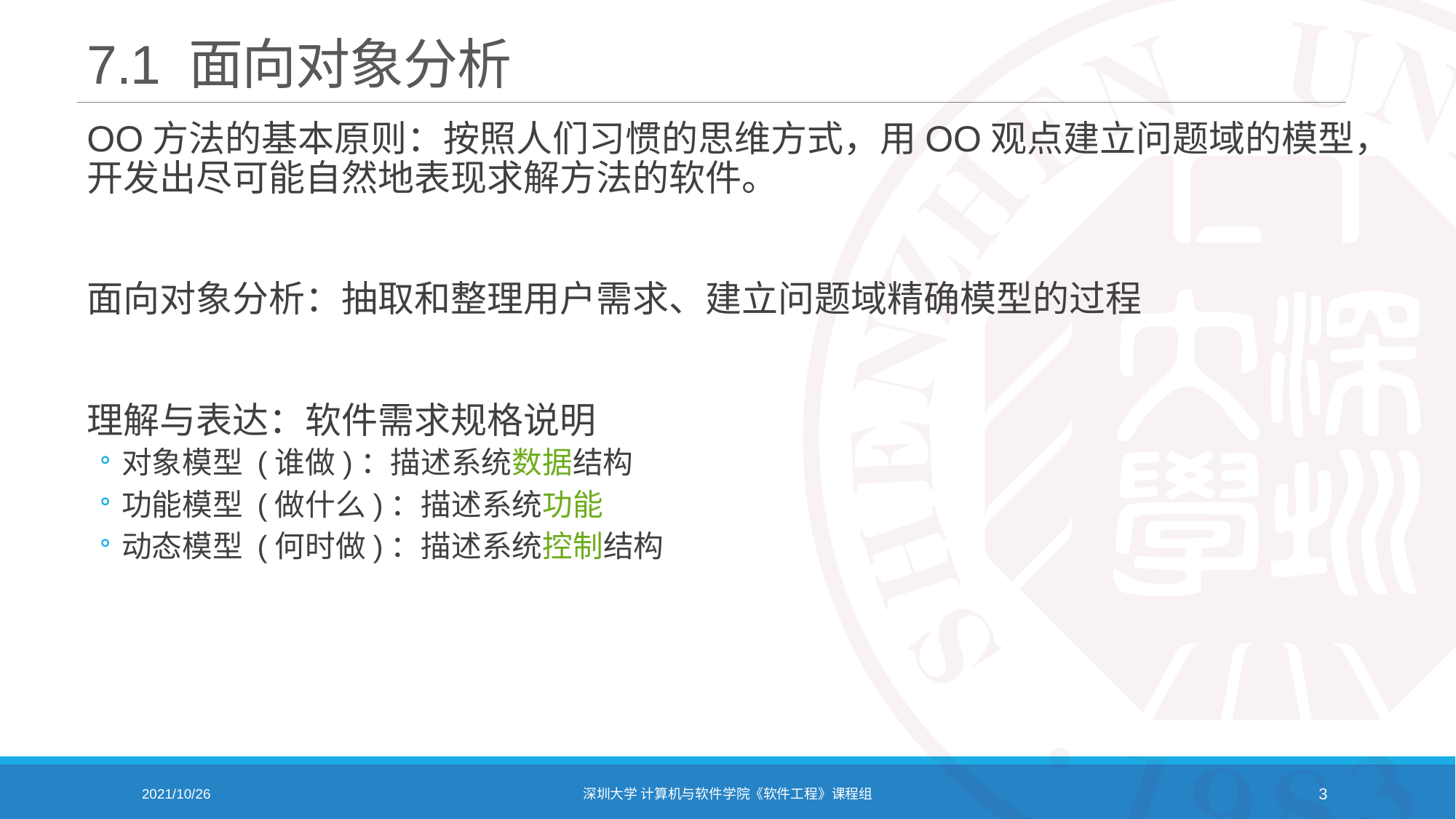

# 7.1 面向对象分析
OO方法的基本原则：按照人们习惯的思维方式，用OO观点建立问题域的模型，开发出尽可能自然地表现求解方法的软件。

面向对象分析：抽取和整理用户需求、建立问题域精确模型的过程

理解与表达：软件需求规格说明
对象模型 (谁做)：描述系统数据结构
功能模型 (做什么)：描述系统功能
动态模型 (何时做)：描述系统控制结构

2021/10/26
深圳大学 计算机与软件学院《软件工程》课程组
3